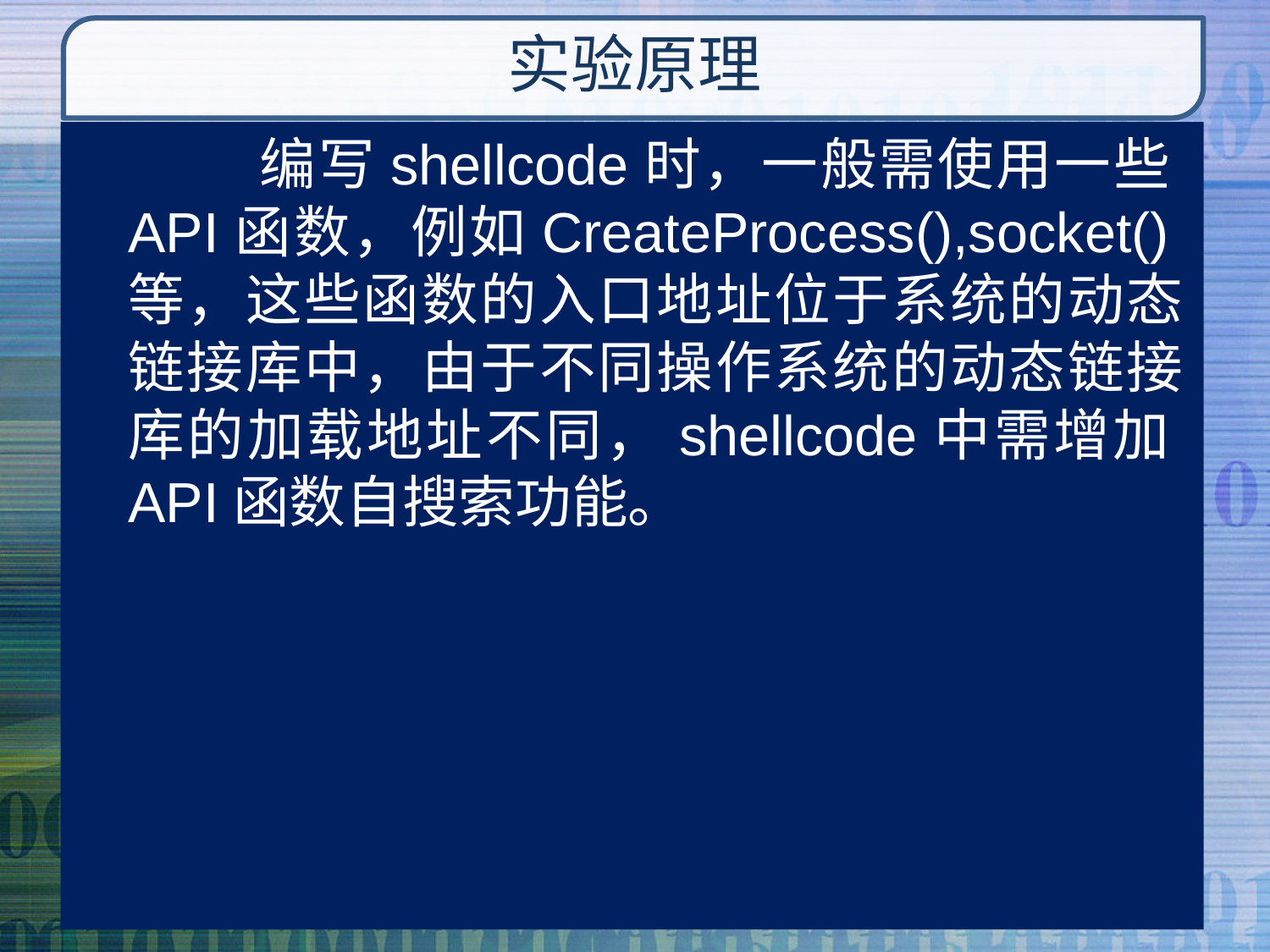

# 实验原理
		编写shellcode时，一般需使用一些API函数，例如CreateProcess(),socket()等，这些函数的入口地址位于系统的动态链接库中，由于不同操作系统的动态链接库的加载地址不同，shellcode中需增加API函数自搜索功能。